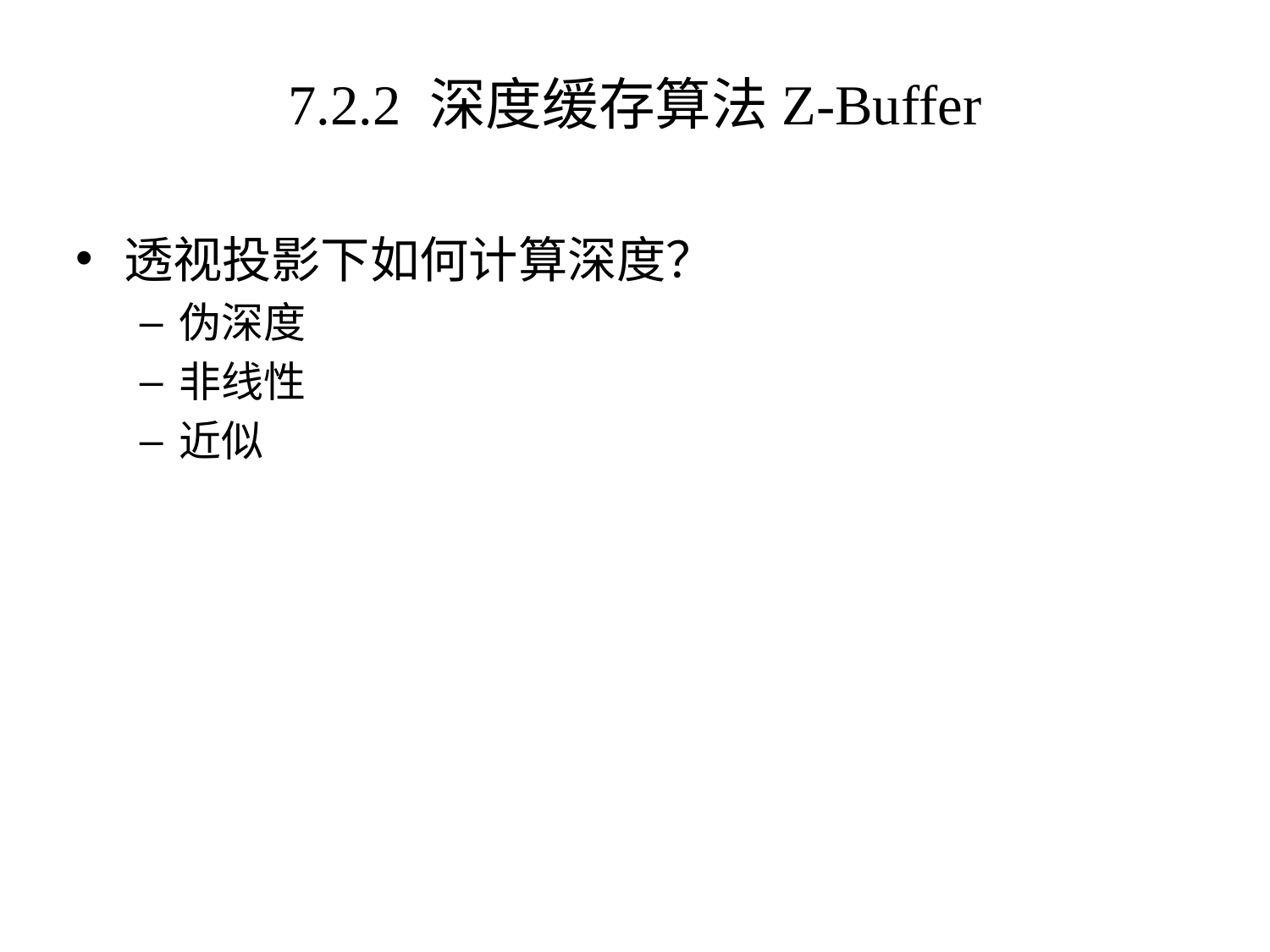

# 7.2.2 深度缓存算法Z-Buffer
透视投影下如何计算深度？
伪深度
非线性
近似